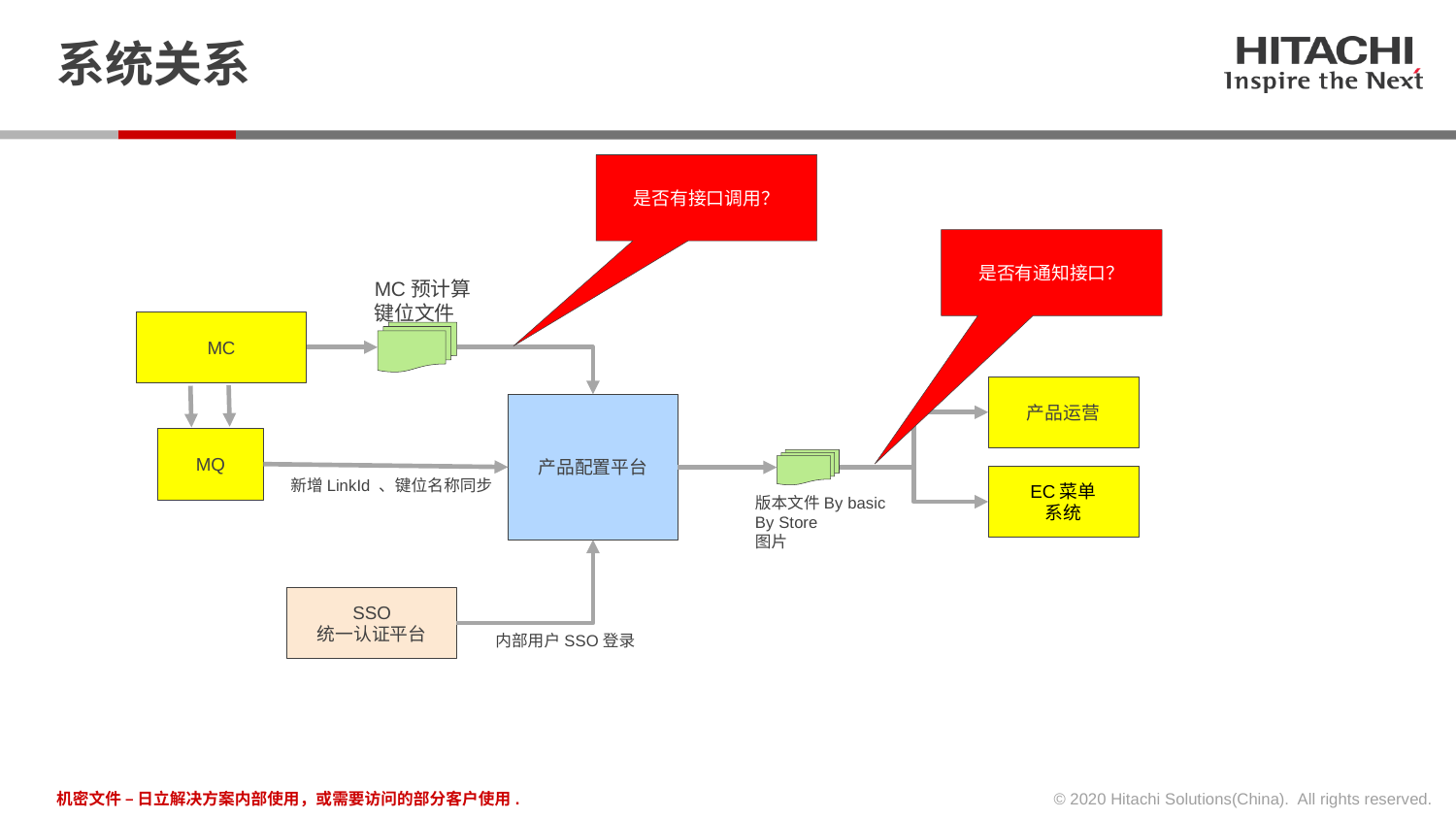

# 系统关系
是否有接口调用？
是否有通知接口？
MC
MC预计算
键位文件

产品运营
产品配置平台
MQ
EC菜单
系统

新增LinkId 、键位名称同步
版本文件By basic
By Store
图片
SSO
统一认证平台
内部用户SSO登录